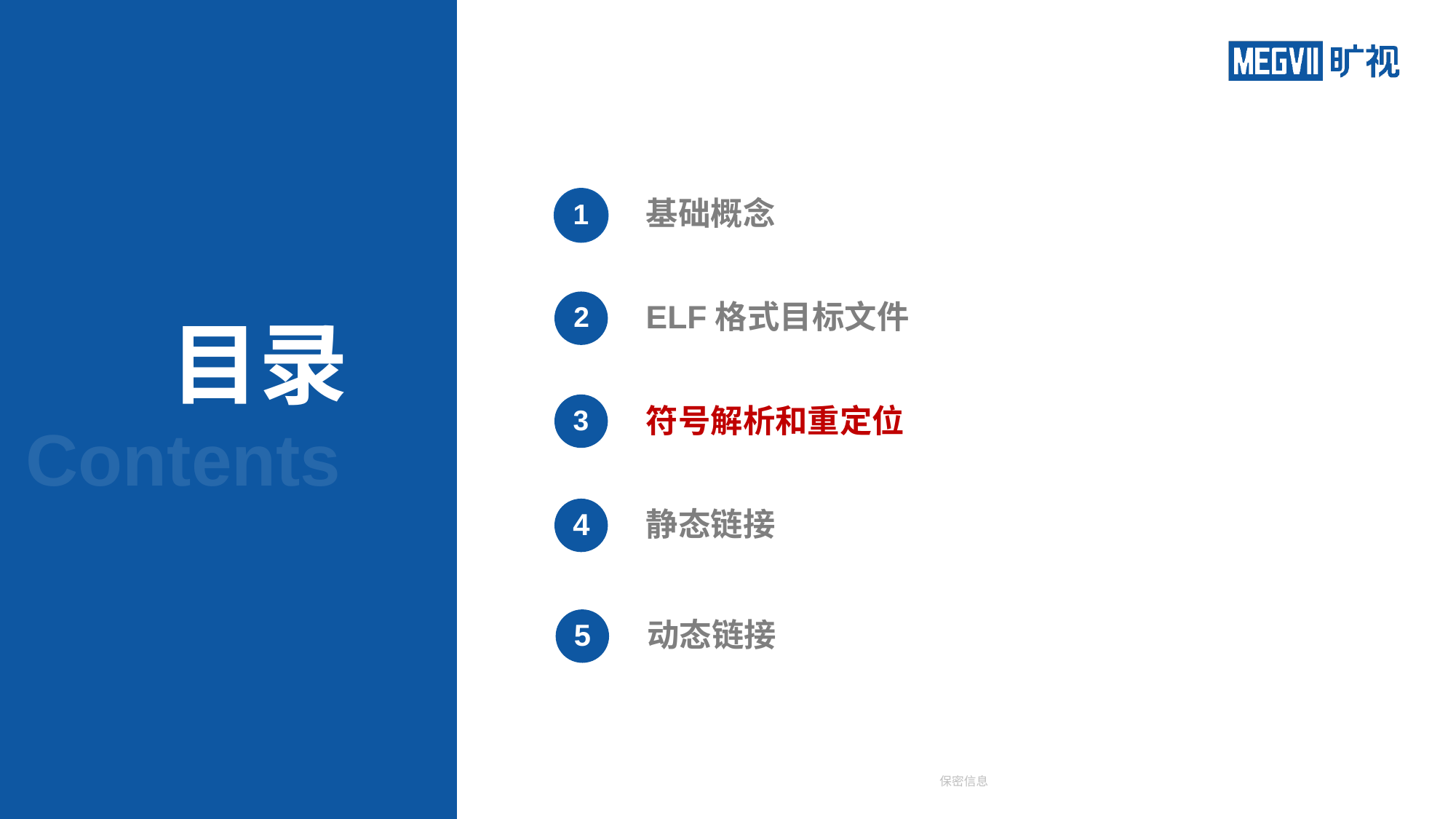

1
基础概念

2
ELF格式目标文件

3
符号解析和重定位

4
静态链接

5
动态链接